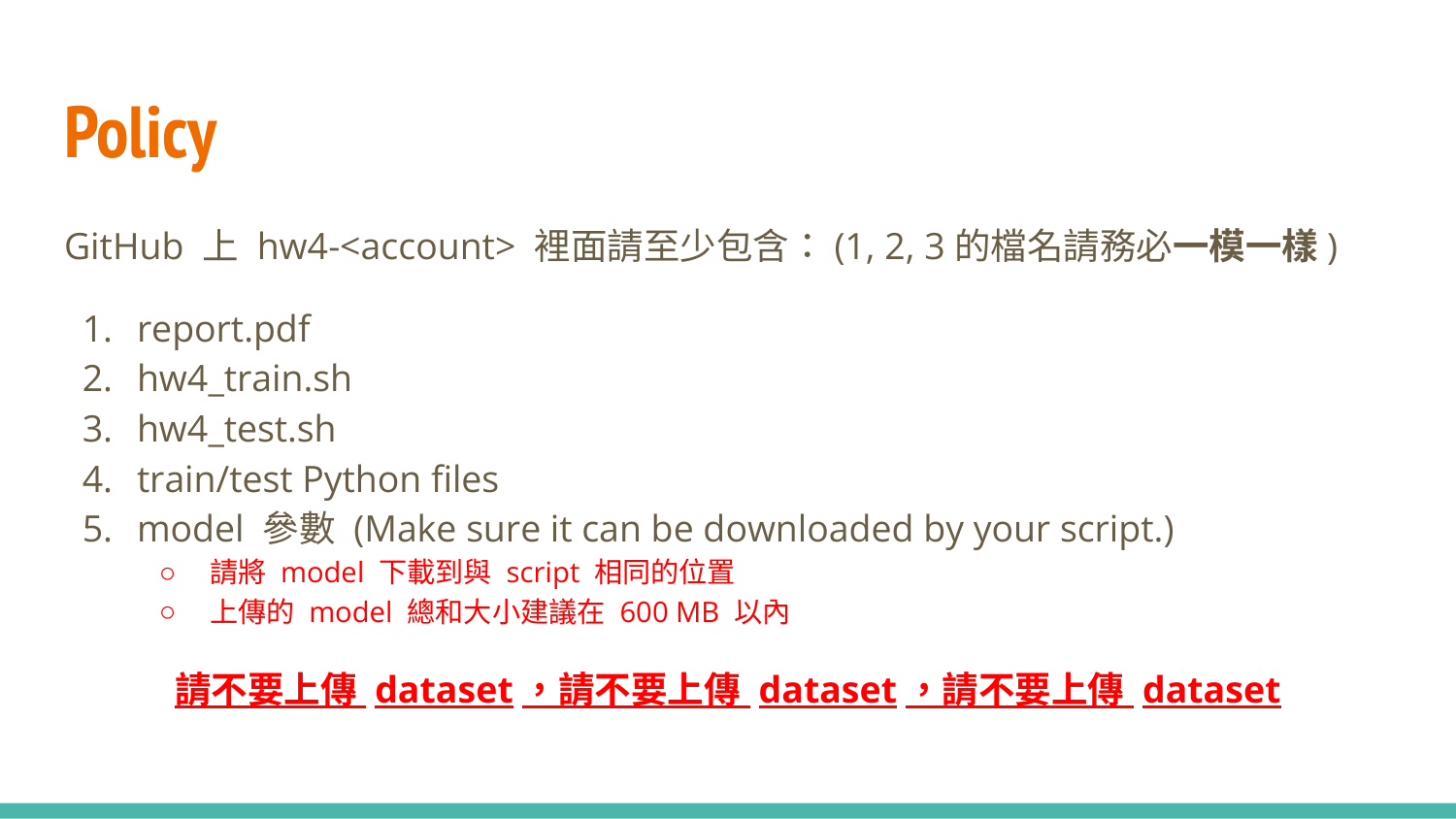

# Policy
GitHub 上 hw4-<account> 裡面請至少包含：(1, 2, 3的檔名請務必一模一樣)
report.pdf
hw4_train.sh
hw4_test.sh
train/test Python files
model 參數 (Make sure it can be downloaded by your script.)
請將 model 下載到與 script 相同的位置
上傳的 model 總和大小建議在 600 MB 以內
請不要上傳 dataset，請不要上傳 dataset，請不要上傳 dataset